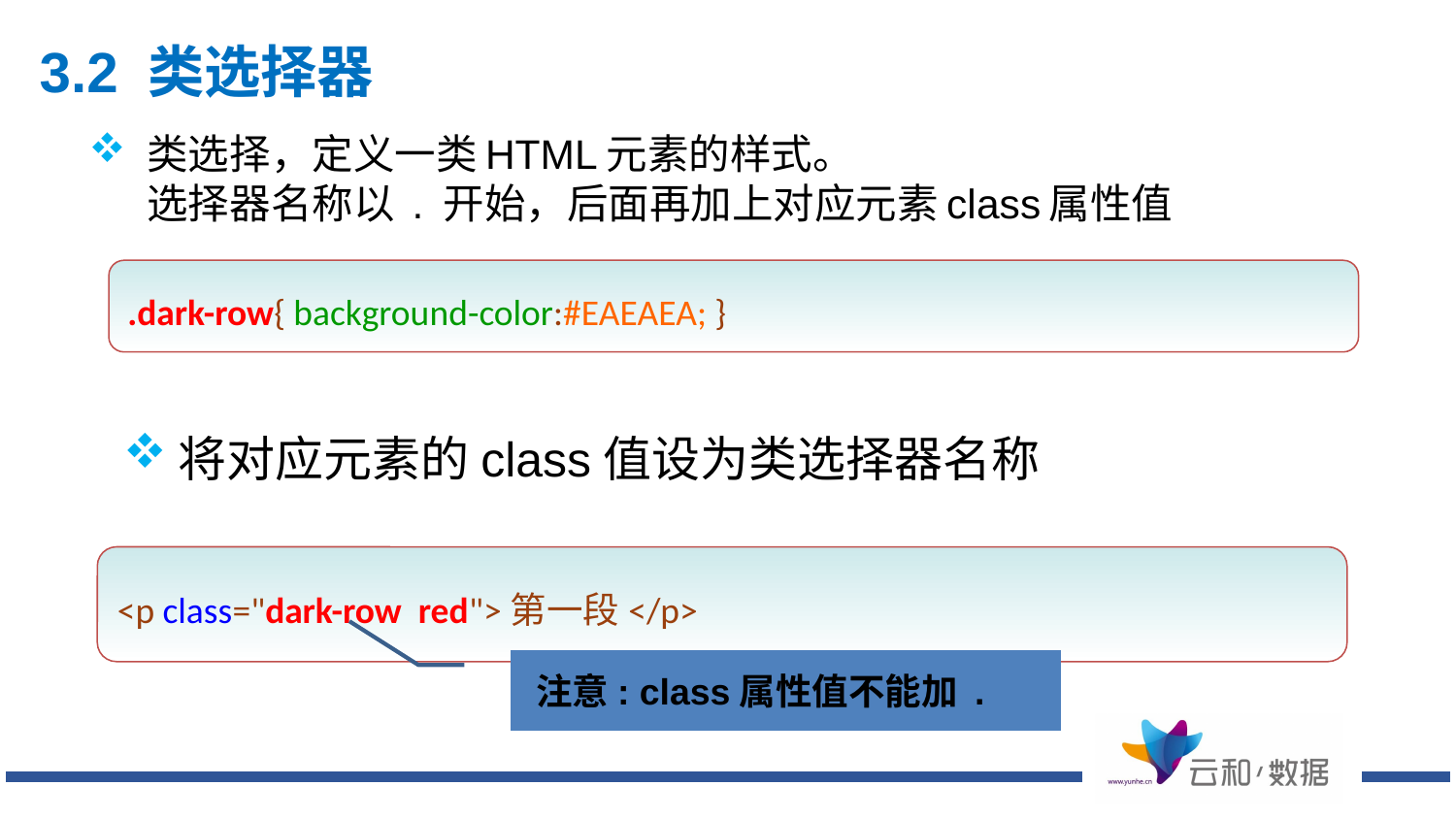

# 3.2 类选择器
类选择，定义一类HTML元素的样式。
选择器名称以 . 开始，后面再加上对应元素class属性值

.dark-row{ background-color:#EAEAEA; }
将对应元素的class值设为类选择器名称
<p class="dark-row  red">第一段</p>

注意: class属性值不能加 .
17